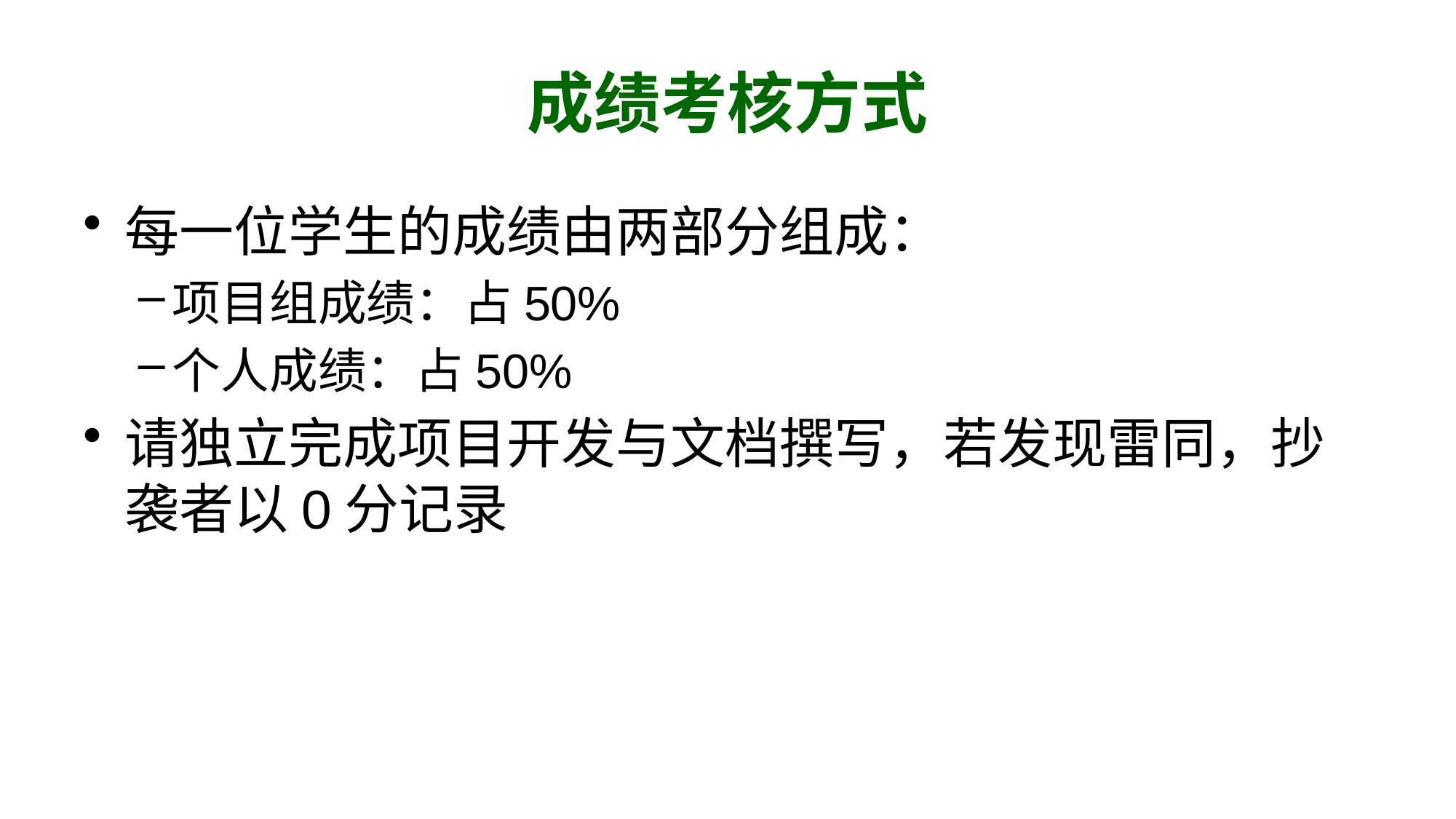

# 成绩考核方式
每一位学生的成绩由两部分组成：
项目组成绩：占50%
个人成绩：占50%
请独立完成项目开发与文档撰写，若发现雷同，抄袭者以0分记录